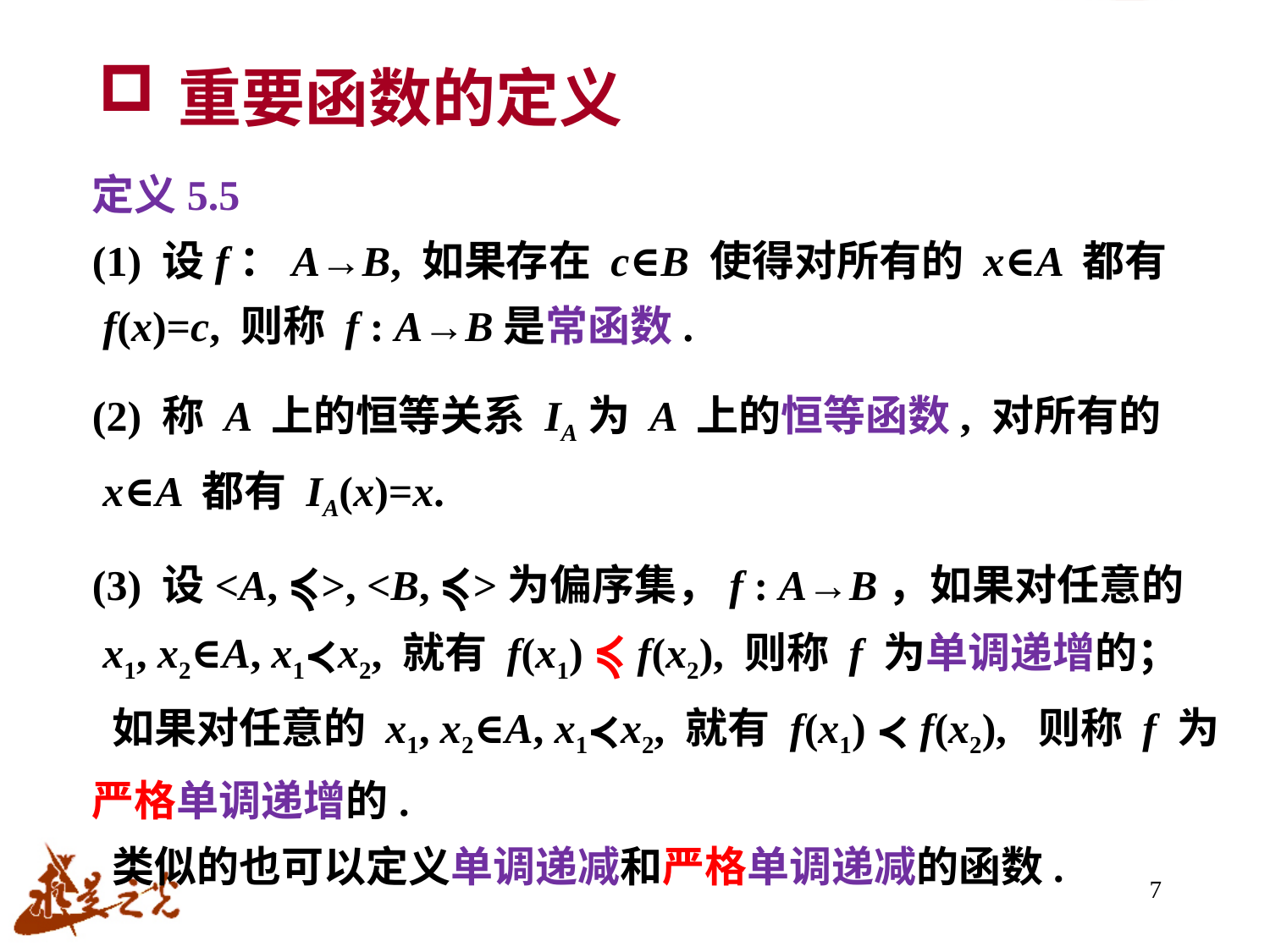

# 重要函数的定义
定义5.5
(1) 设f：A→B, 如果存在 c∈B 使得对所有的 x∈A 都有
 f(x)=c, 则称 f : A→B是常函数.
(2) 称 A 上的恒等关系 IA为 A 上的恒等函数, 对所有的
 x∈A 都有 IA(x)=x.
(3) 设<A, ≼>, <B, ≼>为偏序集，f : A→B，如果对任意的
 x1, x2∈A, x1≺x2, 就有 f(x1) ≼ f(x2), 则称 f 为单调递增的；
 如果对任意的 x1, x2∈A, x1≺x2, 就有 f(x1) ≺ f(x2),  则称 f 为严格单调递增的.
 类似的也可以定义单调递减和严格单调递减的函数.
7